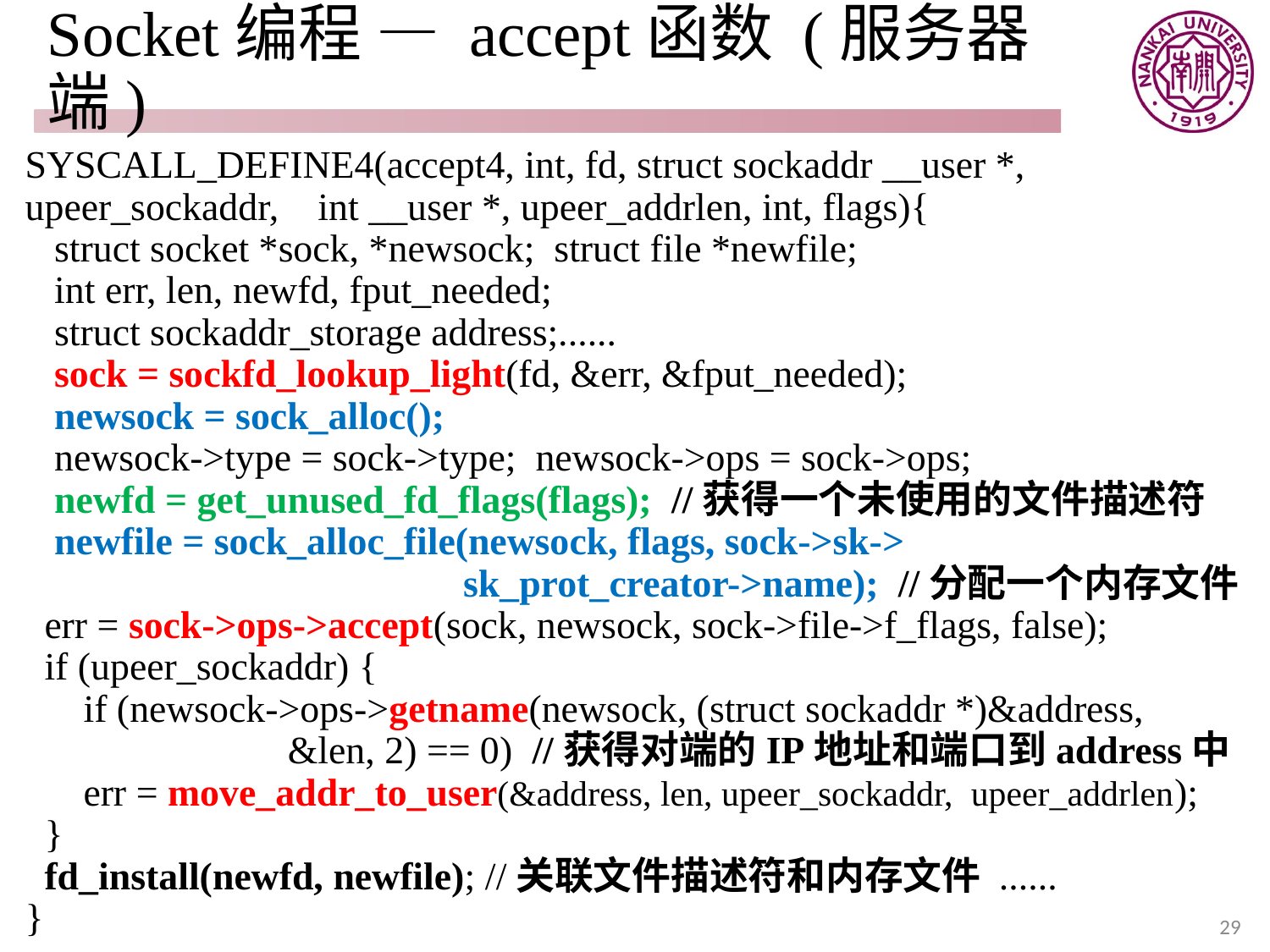

# Socket编程 — accept函数 (服务器端)
SYSCALL_DEFINE4(accept4, int, fd, struct sockaddr __user *, upeer_sockaddr,    int __user *, upeer_addrlen, int, flags){
   struct socket *sock, *newsock;  struct file *newfile;
   int err, len, newfd, fput_needed;
   struct sockaddr_storage address;......
   sock = sockfd_lookup_light(fd, &err, &fput_needed);
   newsock = sock_alloc();
   newsock->type = sock->type;  newsock->ops = sock->ops;
   newfd = get_unused_fd_flags(flags);  //获得一个未使用的文件描述符
   newfile = sock_alloc_file(newsock, flags, sock->sk->
                                             sk_prot_creator->name);  //分配一个内存文件
  err = sock->ops->accept(sock, newsock, sock->file->f_flags, false);
  if (upeer_sockaddr) {
      if (newsock->ops->getname(newsock, (struct sockaddr *)&address,
                           &len, 2) == 0)  //获得对端的IP地址和端口到address中
      err = move_addr_to_user(&address, len, upeer_sockaddr,  upeer_addrlen);
  }
  fd_install(newfd, newfile); //关联文件描述符和内存文件 ......
}
29